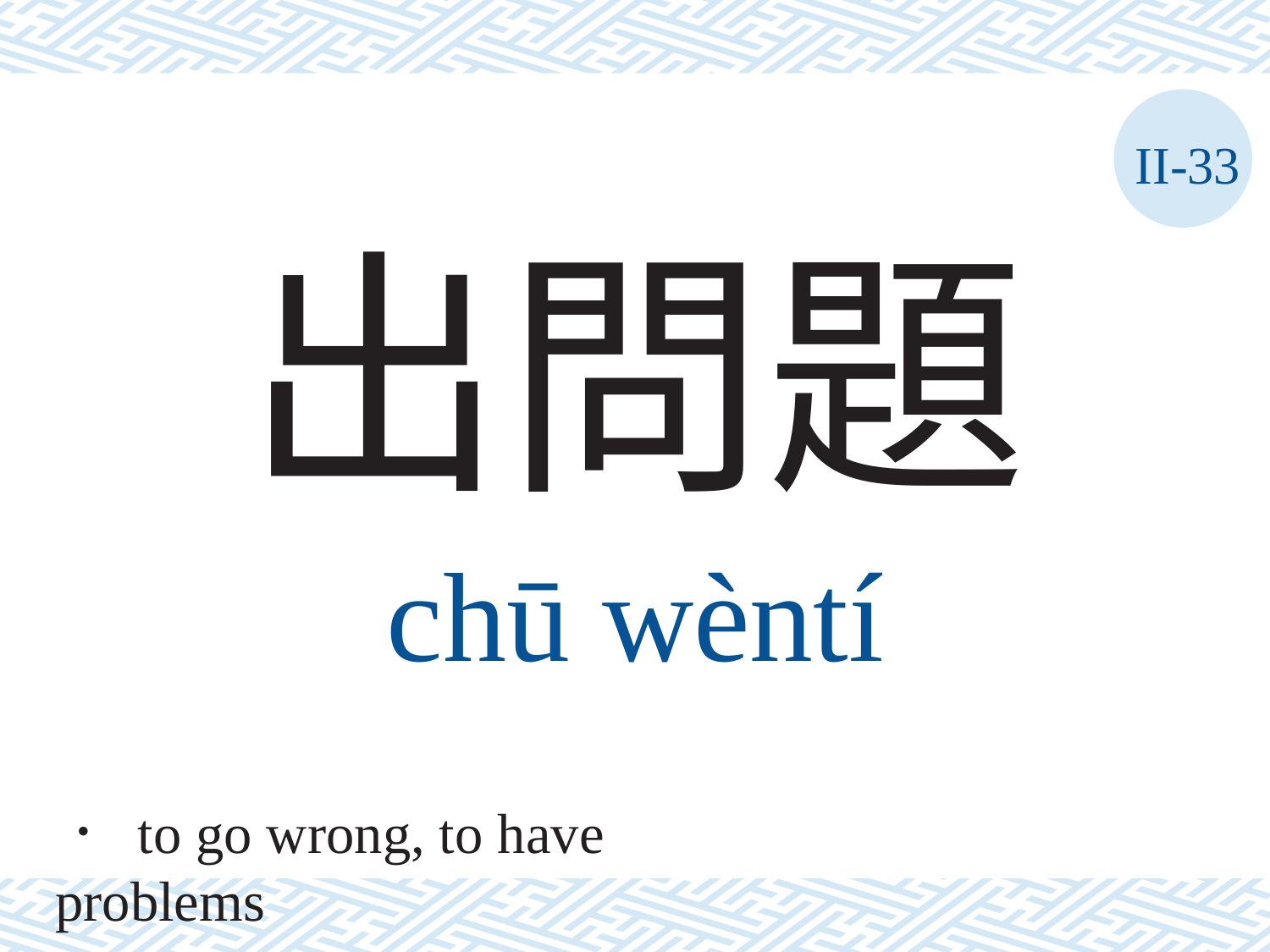

II-33
出問題
chū	wèntí
． to go wrong, to have problems